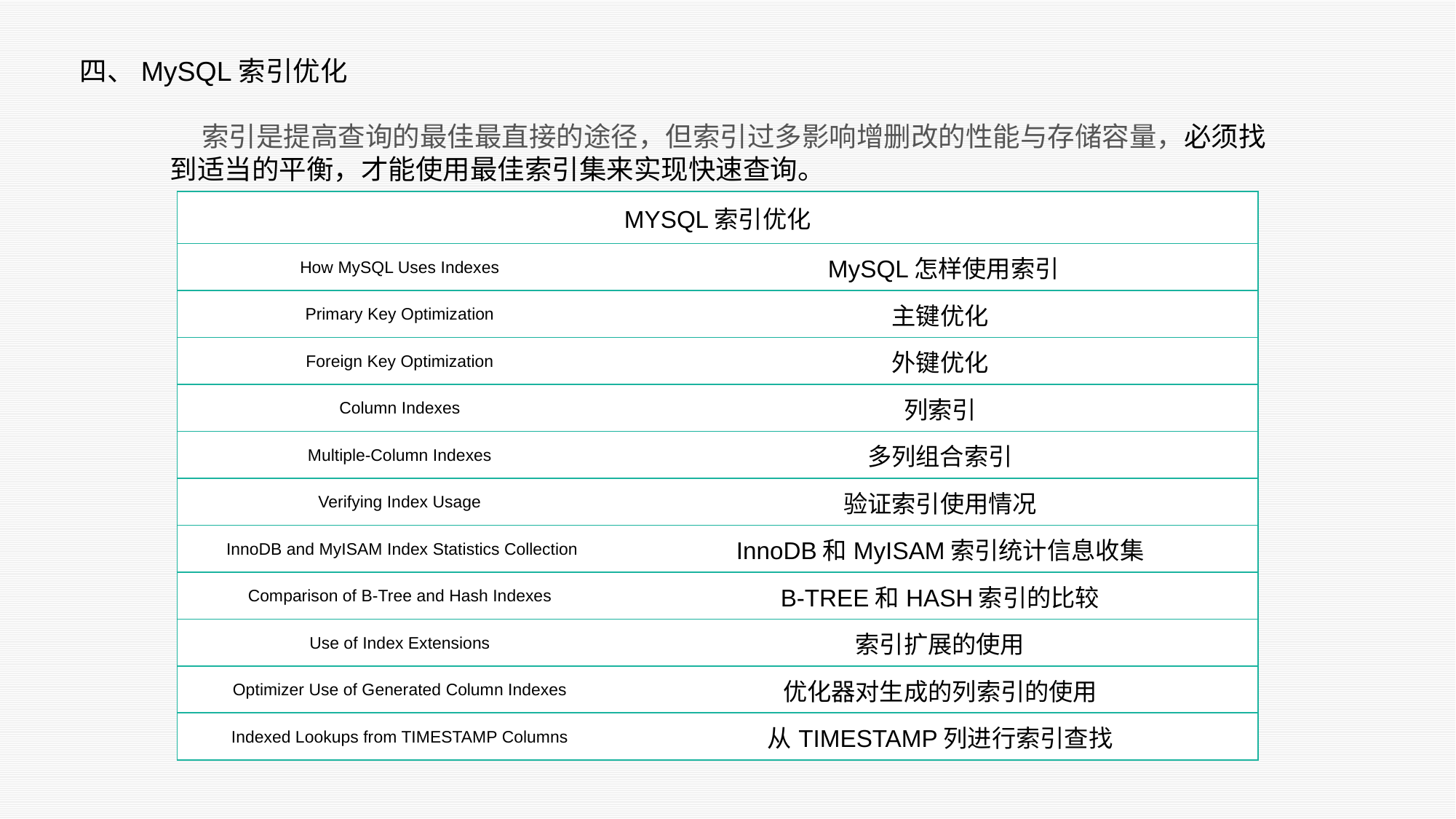

四、MySQL索引优化
    索引是提高查询的最佳最直接的途径，但索引过多影响增删改的性能与存储容量，必须找到适当的平衡，才能使用最佳索引集来实现快速查询。
| MYSQL索引优化 |  |
| --- | --- |
| How MySQL Uses Indexes | MySQL怎样使用索引 |
| Primary Key Optimization | 主键优化 |
| Foreign Key Optimization | 外键优化 |
| Column Indexes | 列索引 |
| Multiple-Column Indexes | 多列组合索引 |
| Verifying Index Usage | 验证索引使用情况 |
| InnoDB and MyISAM Index Statistics Collection | InnoDB和MyISAM索引统计信息收集 |
| Comparison of B-Tree and Hash Indexes | B-TREE和HASH索引的比较 |
| Use of Index Extensions | 索引扩展的使用 |
| Optimizer Use of Generated Column Indexes | 优化器对生成的列索引的使用 |
| Indexed Lookups from TIMESTAMP Columns | 从TIMESTAMP列进行索引查找 |